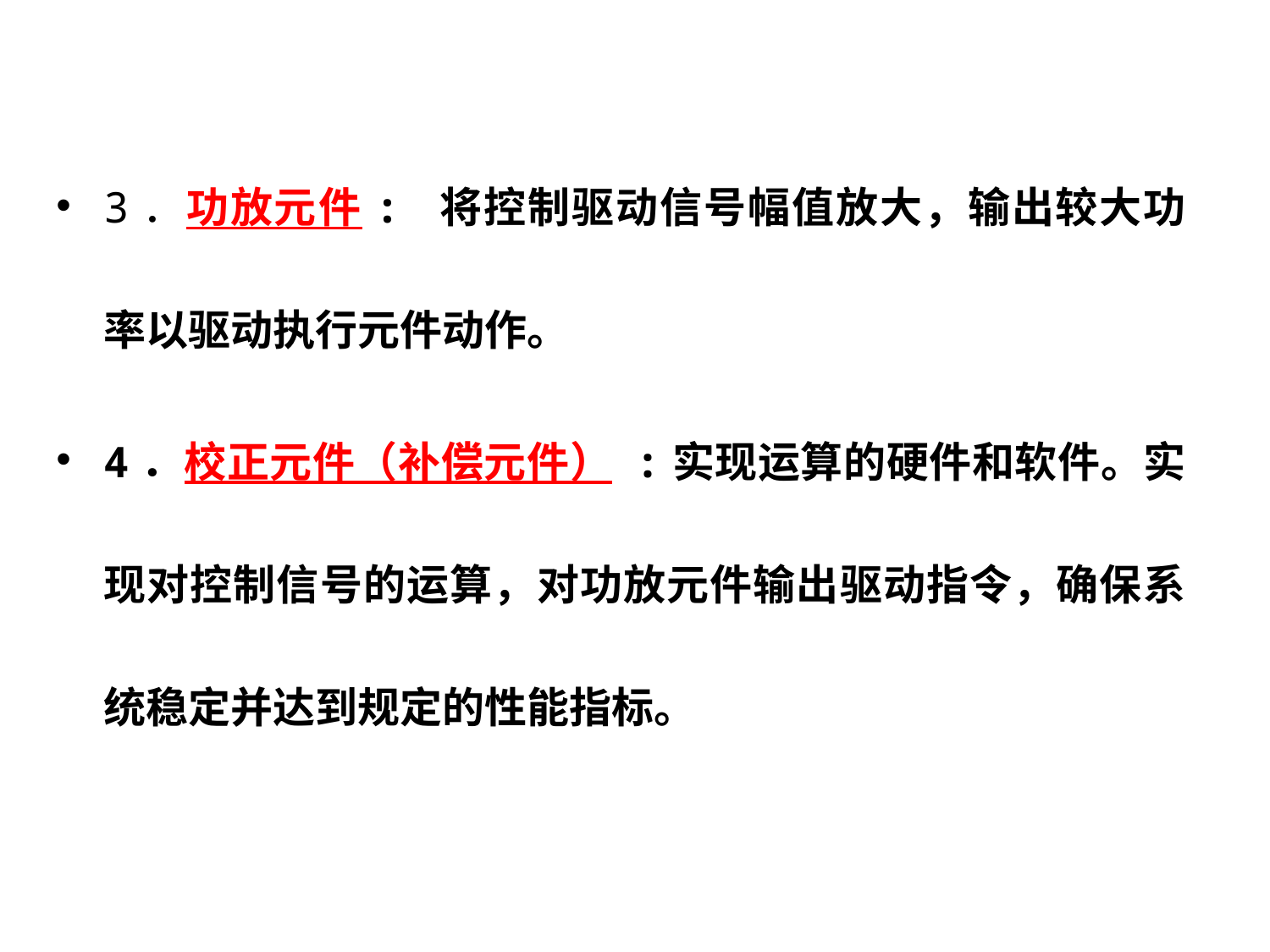

3．功放元件: 将控制驱动信号幅值放大，输出较大功率以驱动执行元件动作。
4．校正元件（补偿元件） :实现运算的硬件和软件。实现对控制信号的运算，对功放元件输出驱动指令，确保系统稳定并达到规定的性能指标。